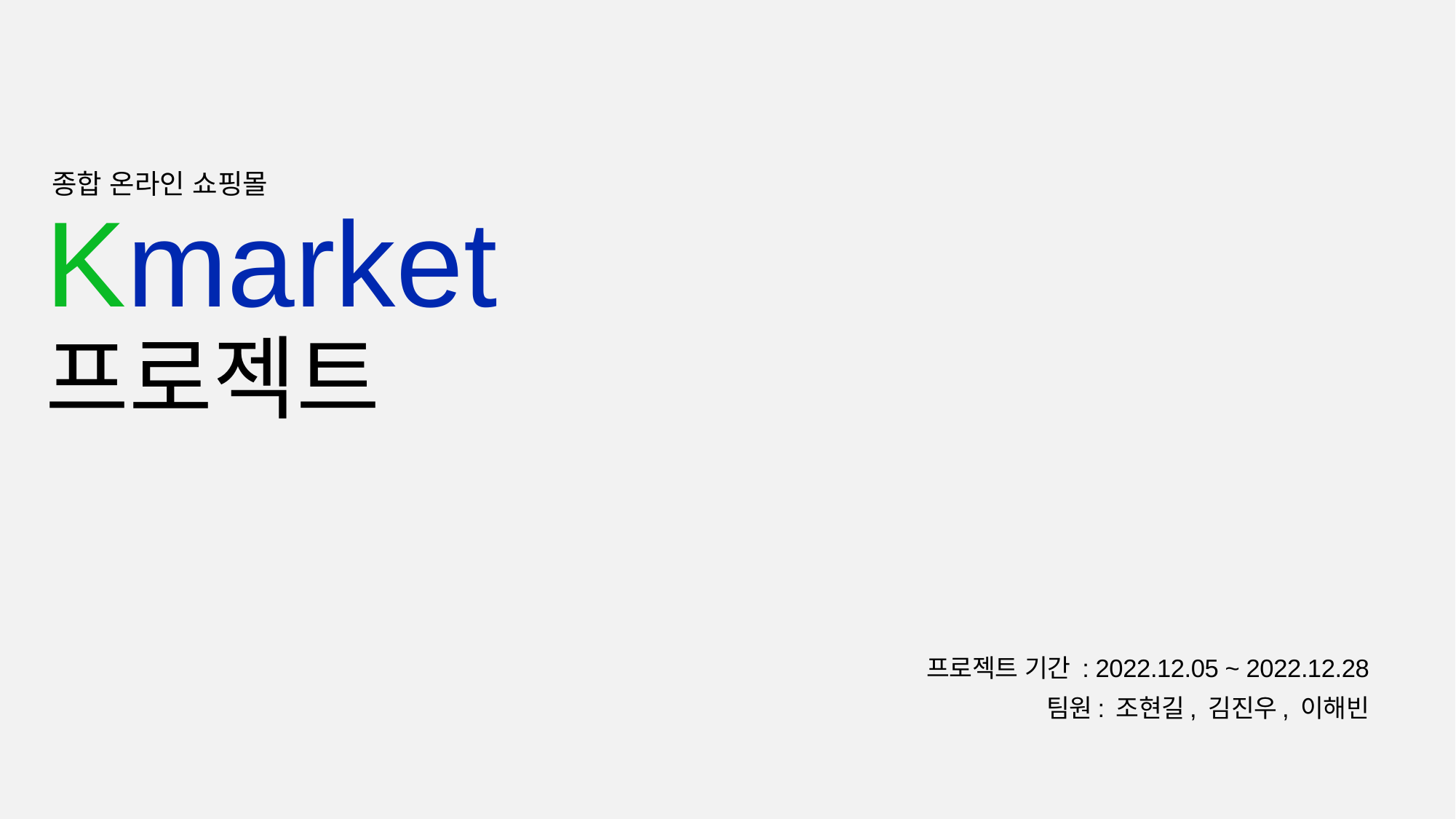

종합 온라인 쇼핑몰
# Kmarket 프로젝트

프로젝트 기간 : 2022.12.05 ~ 2022.12.28
팀원: 조현길, 김진우, 이해빈